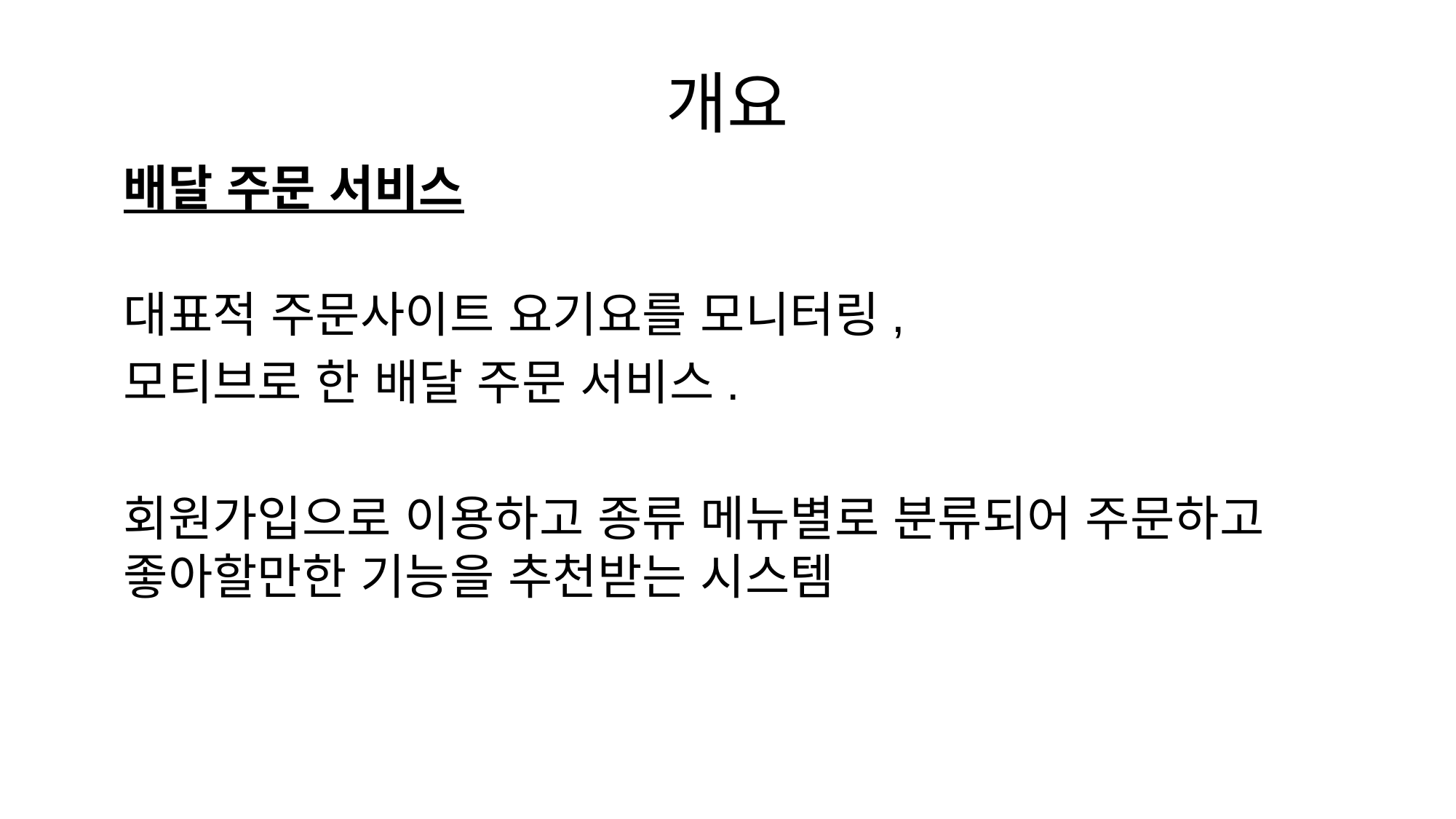

# 개요
배달 주문 서비스
대표적 주문사이트 요기요를 모니터링,
모티브로 한 배달 주문 서비스.

회원가입으로 이용하고 종류 메뉴별로 분류되어 주문하고 좋아할만한 기능을 추천받는 시스템